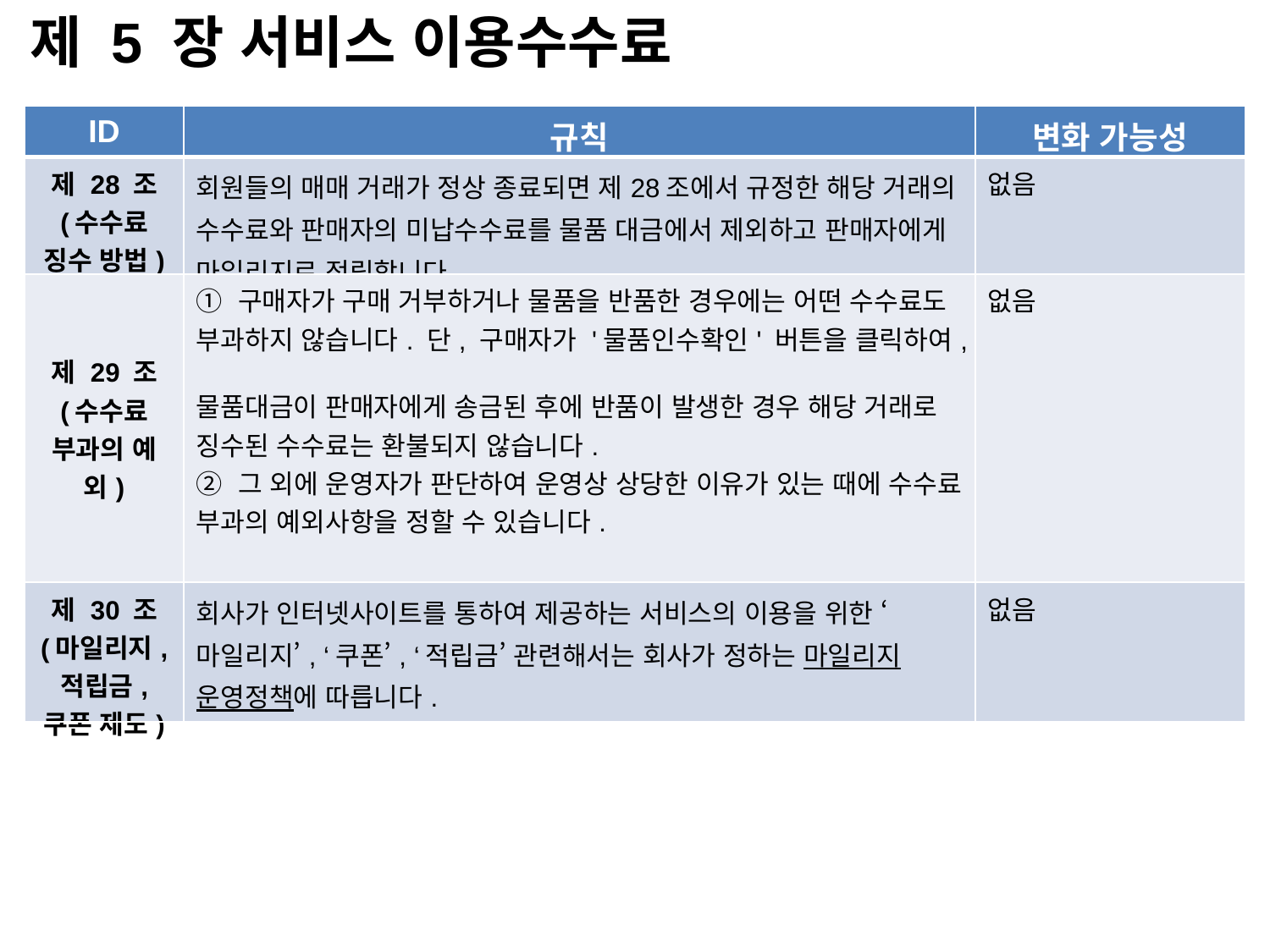

제 5 장 서비스 이용수수료
| ID | 규칙 | 변화 가능성 |
| --- | --- | --- |
| 제 28 조 (수수료 징수 방법) | 회원들의 매매 거래가 정상 종료되면 제28조에서 규정한 해당 거래의 수수료와 판매자의 미납수수료를 물품 대금에서 제외하고 판매자에게 마일리지로 적립합니다. | 없음 |
| 제 29 조 (수수료 부과의 예외) | ① 구매자가 구매 거부하거나 물품을 반품한 경우에는 어떤 수수료도 부과하지 않습니다. 단, 구매자가 '물품인수확인' 버튼을 클릭하여, 물품대금이 판매자에게 송금된 후에 반품이 발생한 경우 해당 거래로 징수된 수수료는 환불되지 않습니다. ② 그 외에 운영자가 판단하여 운영상 상당한 이유가 있는 때에 수수료 부과의 예외사항을 정할 수 있습니다. | 없음 |
| 제 30 조 (마일리지, 적립금, 쿠폰 제도) | 회사가 인터넷사이트를 통하여 제공하는 서비스의 이용을 위한 ‘마일리지’, ‘쿠폰’, ‘적립금’ 관련해서는 회사가 정하는 마일리지 운영정책에 따릅니다. | 없음 |